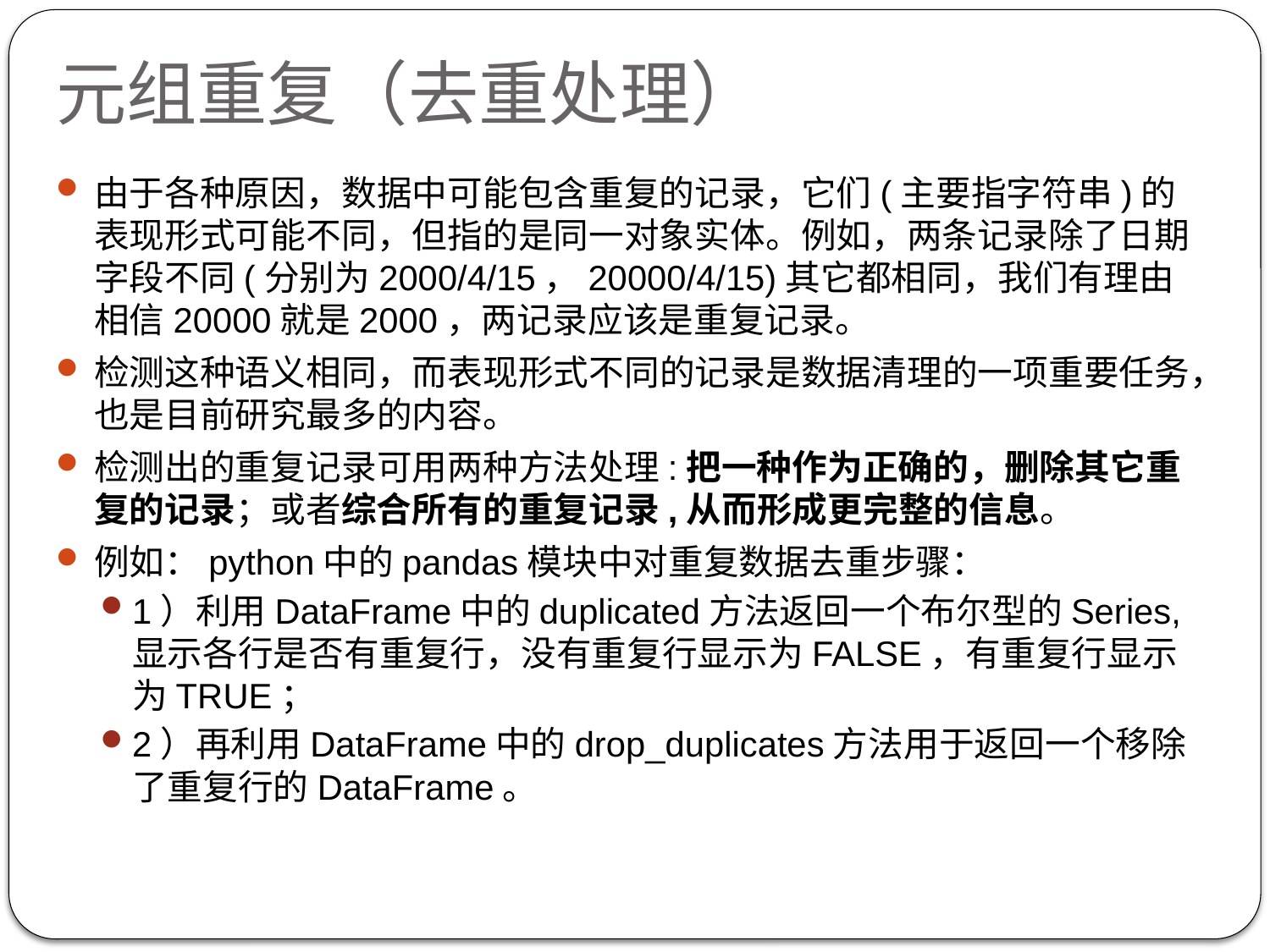

# 元组重复（去重处理）
由于各种原因，数据中可能包含重复的记录，它们(主要指字符串)的表现形式可能不同，但指的是同一对象实体。例如，两条记录除了日期字段不同(分别为2000/4/15，20000/4/15)其它都相同，我们有理由相信20000就是2000，两记录应该是重复记录。
检测这种语义相同，而表现形式不同的记录是数据清理的一项重要任务，也是目前研究最多的内容。
检测出的重复记录可用两种方法处理:把一种作为正确的，删除其它重复的记录；或者综合所有的重复记录,从而形成更完整的信息。
例如：python中的pandas模块中对重复数据去重步骤：
1）利用DataFrame中的duplicated方法返回一个布尔型的Series,显示各行是否有重复行，没有重复行显示为FALSE，有重复行显示为TRUE；
2）再利用DataFrame中的drop_duplicates方法用于返回一个移除了重复行的DataFrame。